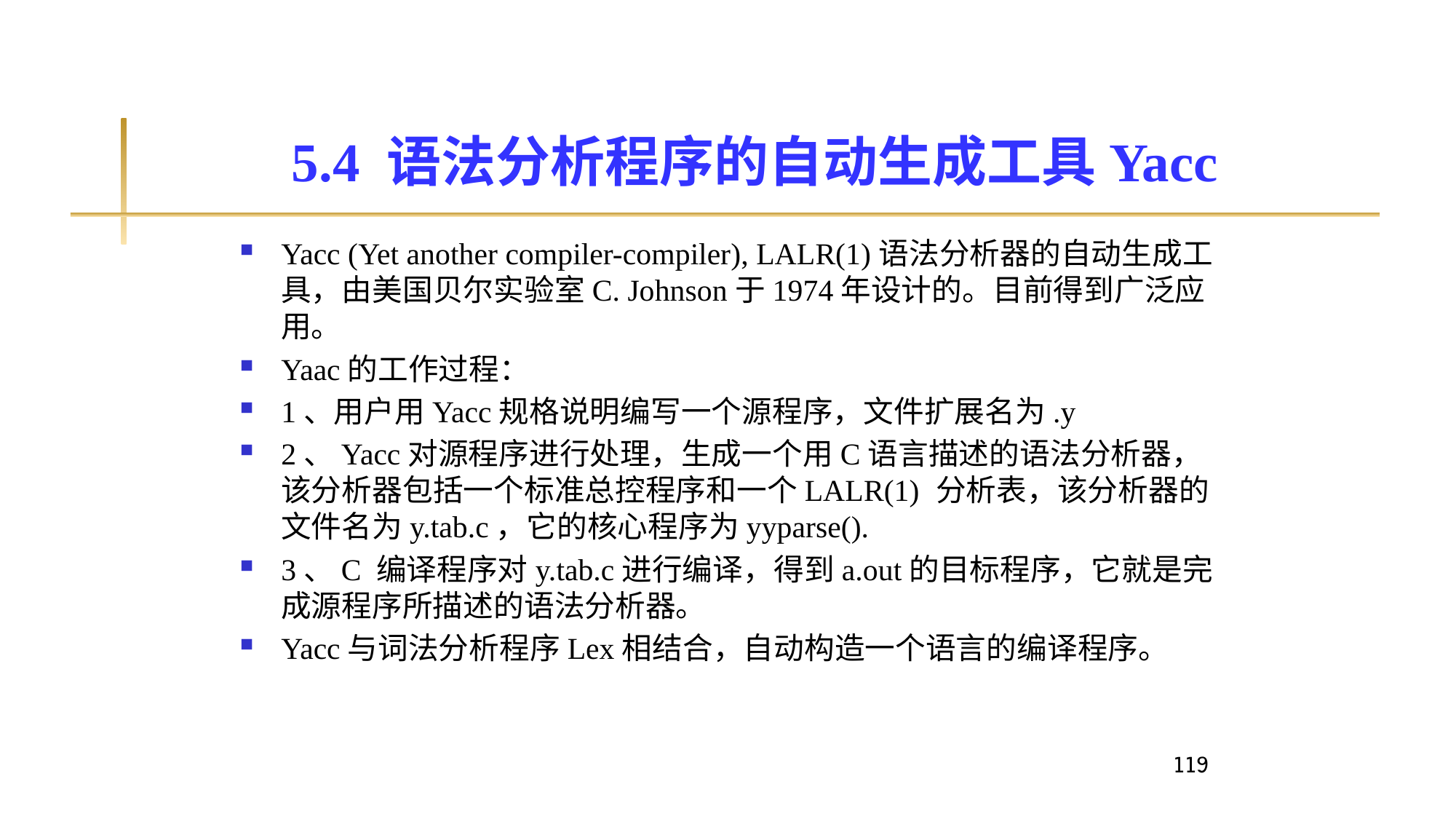

5.4 语法分析程序的自动生成工具Yacc
Yacc (Yet another compiler-compiler), LALR(1)语法分析器的自动生成工具，由美国贝尔实验室C. Johnson于1974年设计的。目前得到广泛应用。
Yaac的工作过程：
1、用户用Yacc规格说明编写一个源程序，文件扩展名为.y
2、Yacc对源程序进行处理，生成一个用C语言描述的语法分析器，该分析器包括一个标准总控程序和一个LALR(1)	分析表，该分析器的文件名为y.tab.c，它的核心程序为yyparse().
3、C 编译程序对y.tab.c进行编译，得到a.out的目标程序，它就是完成源程序所描述的语法分析器。
Yacc与词法分析程序Lex相结合，自动构造一个语言的编译程序。
119